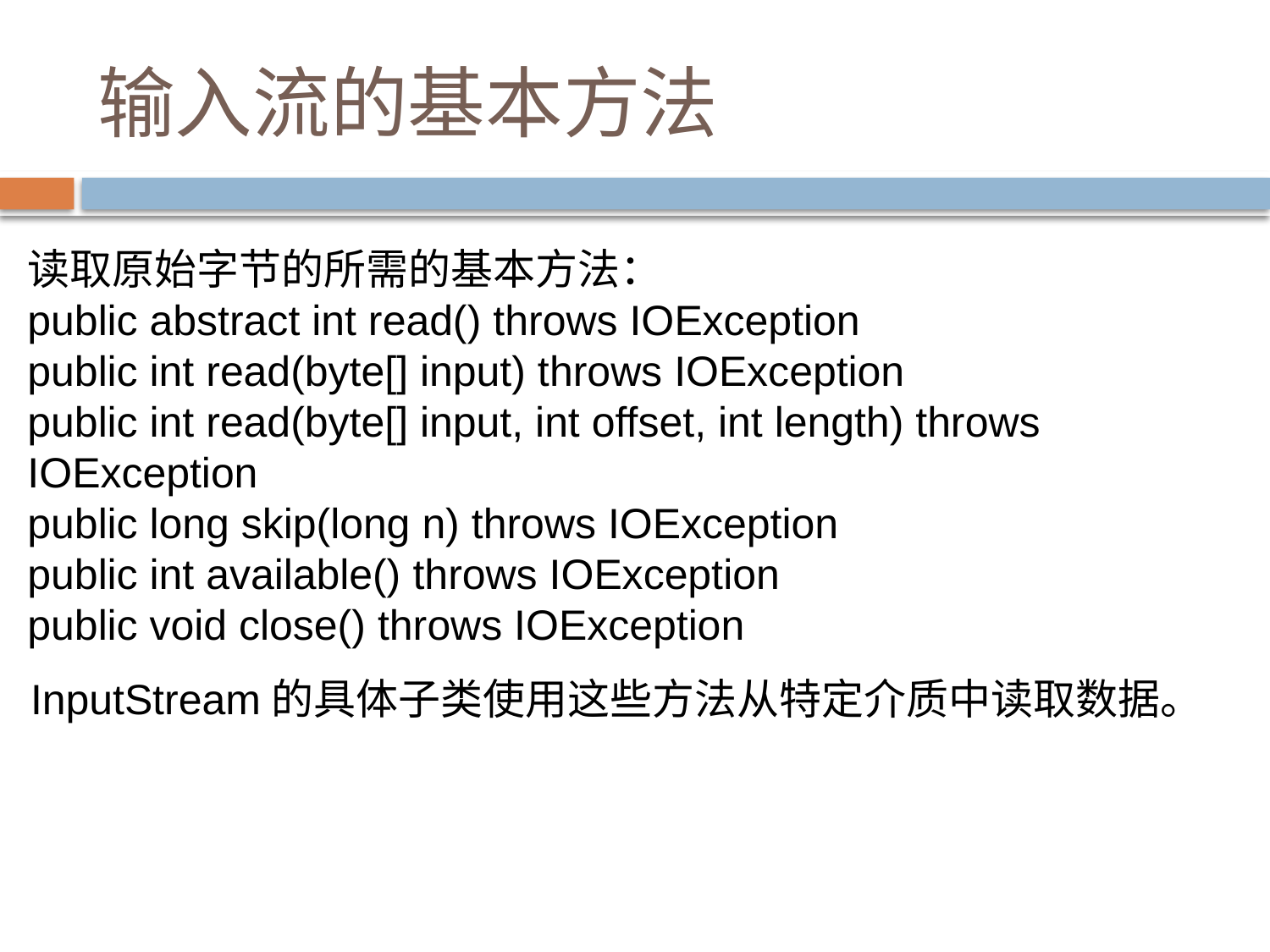

# 输入流的基本方法
读取原始字节的所需的基本方法：
public abstract int read() throws IOException
public int read(byte[] input) throws IOException
public int read(byte[] input, int offset, int length) throws IOException
public long skip(long n) throws IOException
public int available() throws IOException
public void close() throws IOException
InputStream的具体子类使用这些方法从特定介质中读取数据。